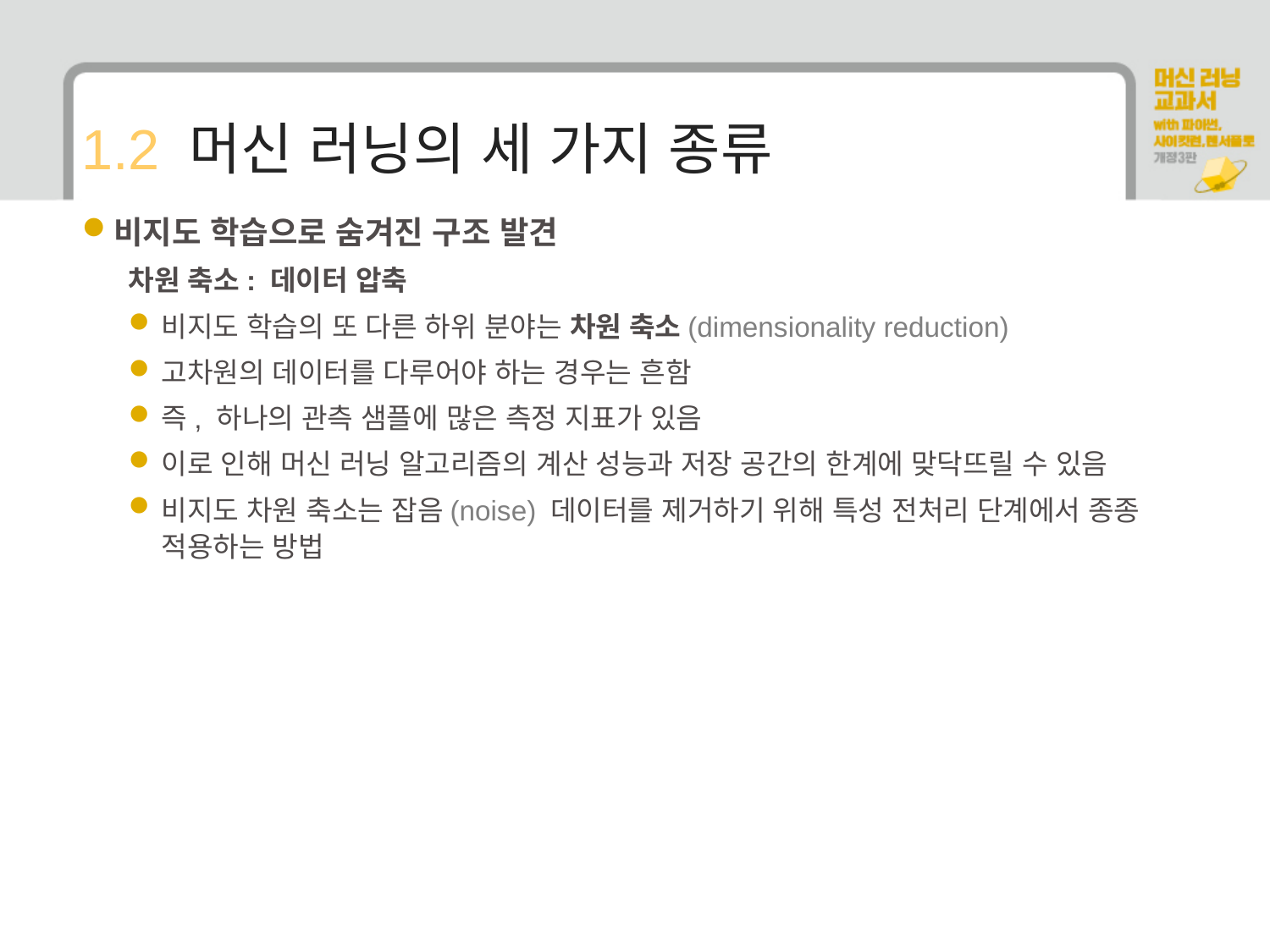

# 1.2 머신 러닝의 세 가지 종류
비지도 학습으로 숨겨진 구조 발견
차원 축소: 데이터 압축
비지도 학습의 또 다른 하위 분야는 차원 축소(dimensionality reduction)
고차원의 데이터를 다루어야 하는 경우는 흔함
즉, 하나의 관측 샘플에 많은 측정 지표가 있음
이로 인해 머신 러닝 알고리즘의 계산 성능과 저장 공간의 한계에 맞닥뜨릴 수 있음
비지도 차원 축소는 잡음(noise) 데이터를 제거하기 위해 특성 전처리 단계에서 종종 적용하는 방법